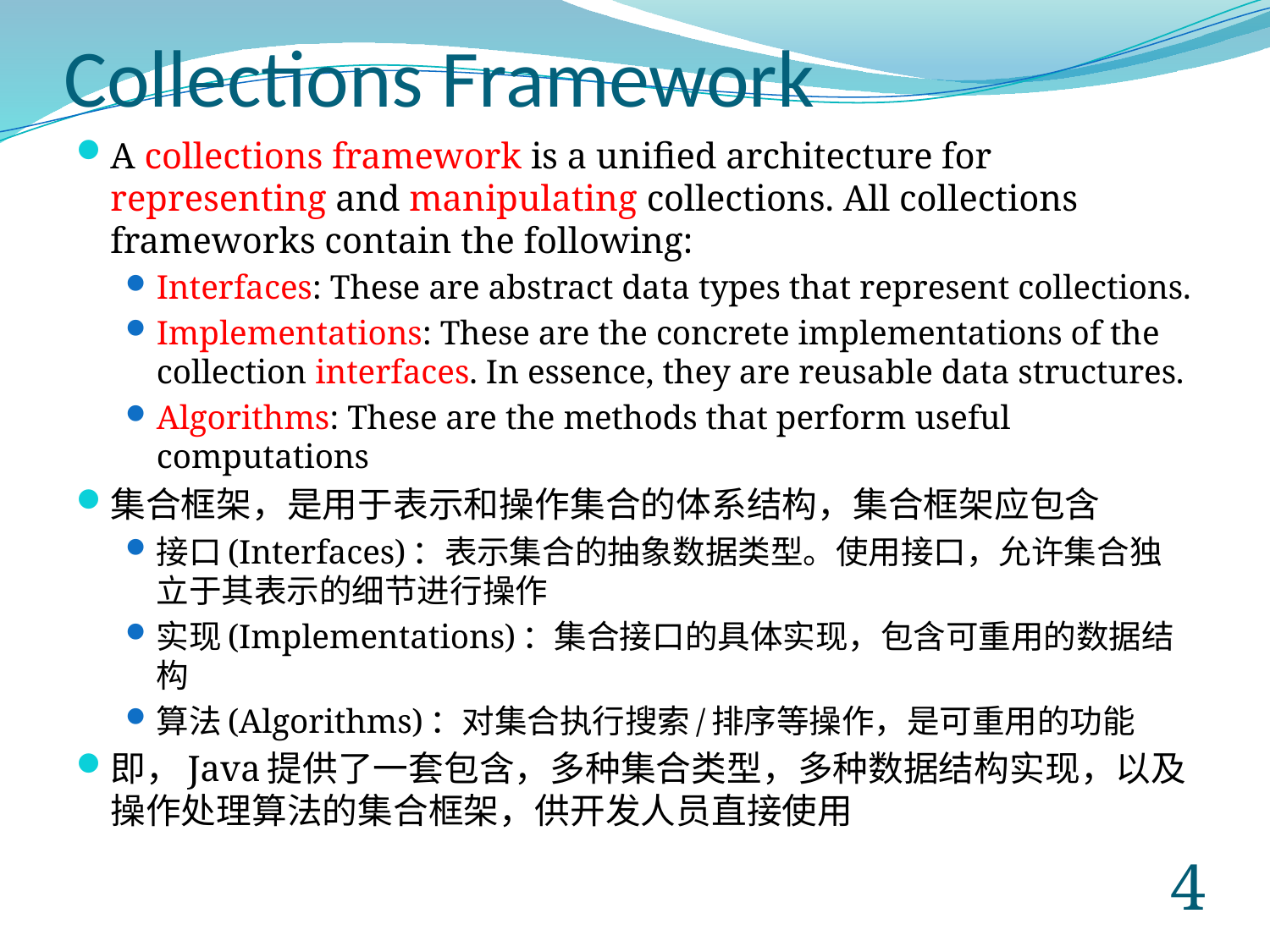

# Collections Framework
A collections framework is a unified architecture for representing and manipulating collections. All collections frameworks contain the following:
Interfaces: These are abstract data types that represent collections.
Implementations: These are the concrete implementations of the collection interfaces. In essence, they are reusable data structures.
Algorithms: These are the methods that perform useful computations
集合框架，是用于表示和操作集合的体系结构，集合框架应包含
接口(Interfaces)：表示集合的抽象数据类型。使用接口，允许集合独立于其表示的细节进行操作
实现(Implementations)：集合接口的具体实现，包含可重用的数据结构
算法(Algorithms)：对集合执行搜索/排序等操作，是可重用的功能
即，Java提供了一套包含，多种集合类型，多种数据结构实现，以及操作处理算法的集合框架，供开发人员直接使用

4